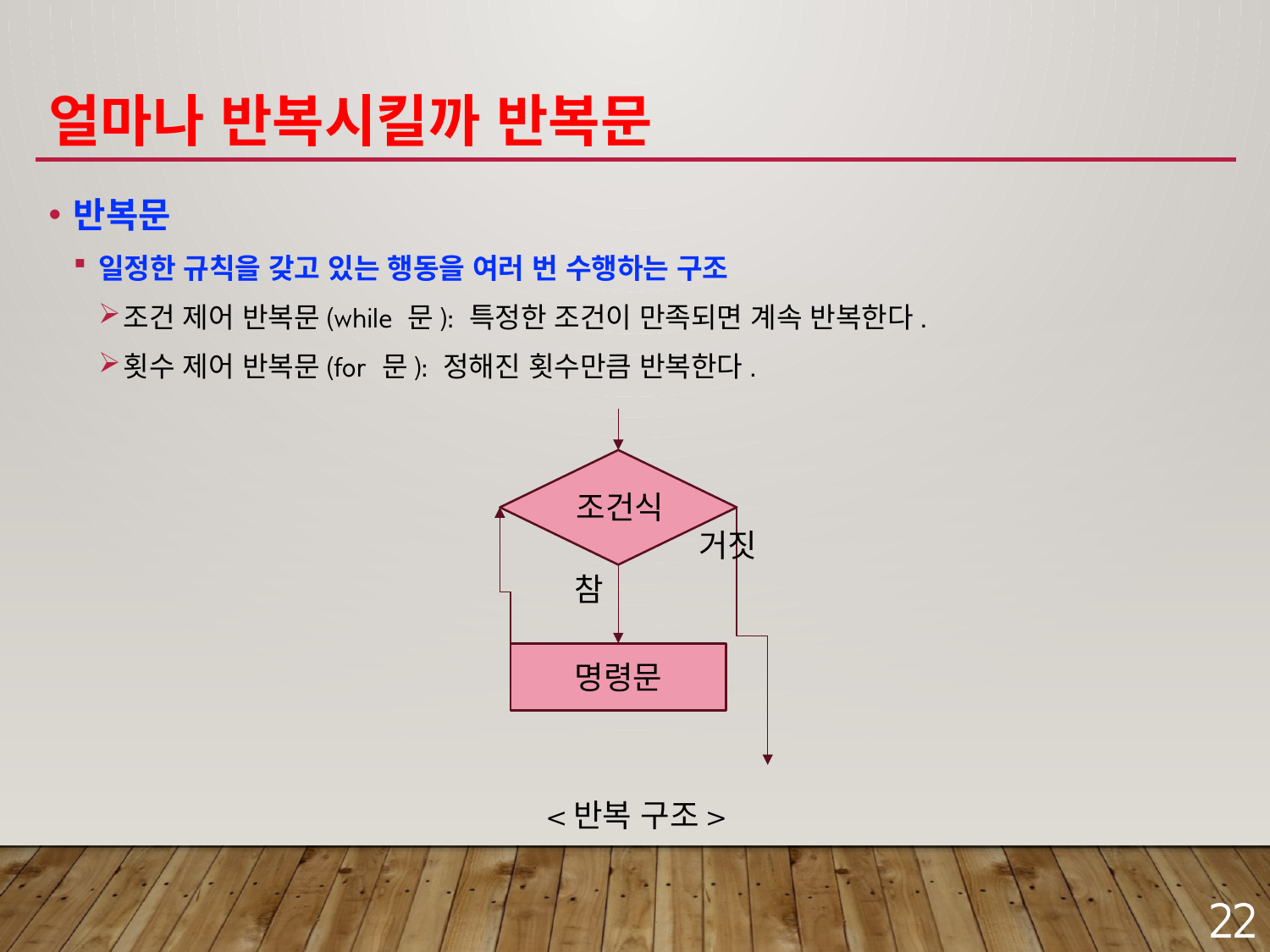

# 얼마나 반복시킬까 반복문
반복문
일정한 규칙을 갖고 있는 행동을 여러 번 수행하는 구조
조건 제어 반복문(while 문): 특정한 조건이 만족되면 계속 반복한다.
횟수 제어 반복문(for 문): 정해진 횟수만큼 반복한다.

거짓
참
명령문
<반복 구조>
조건식